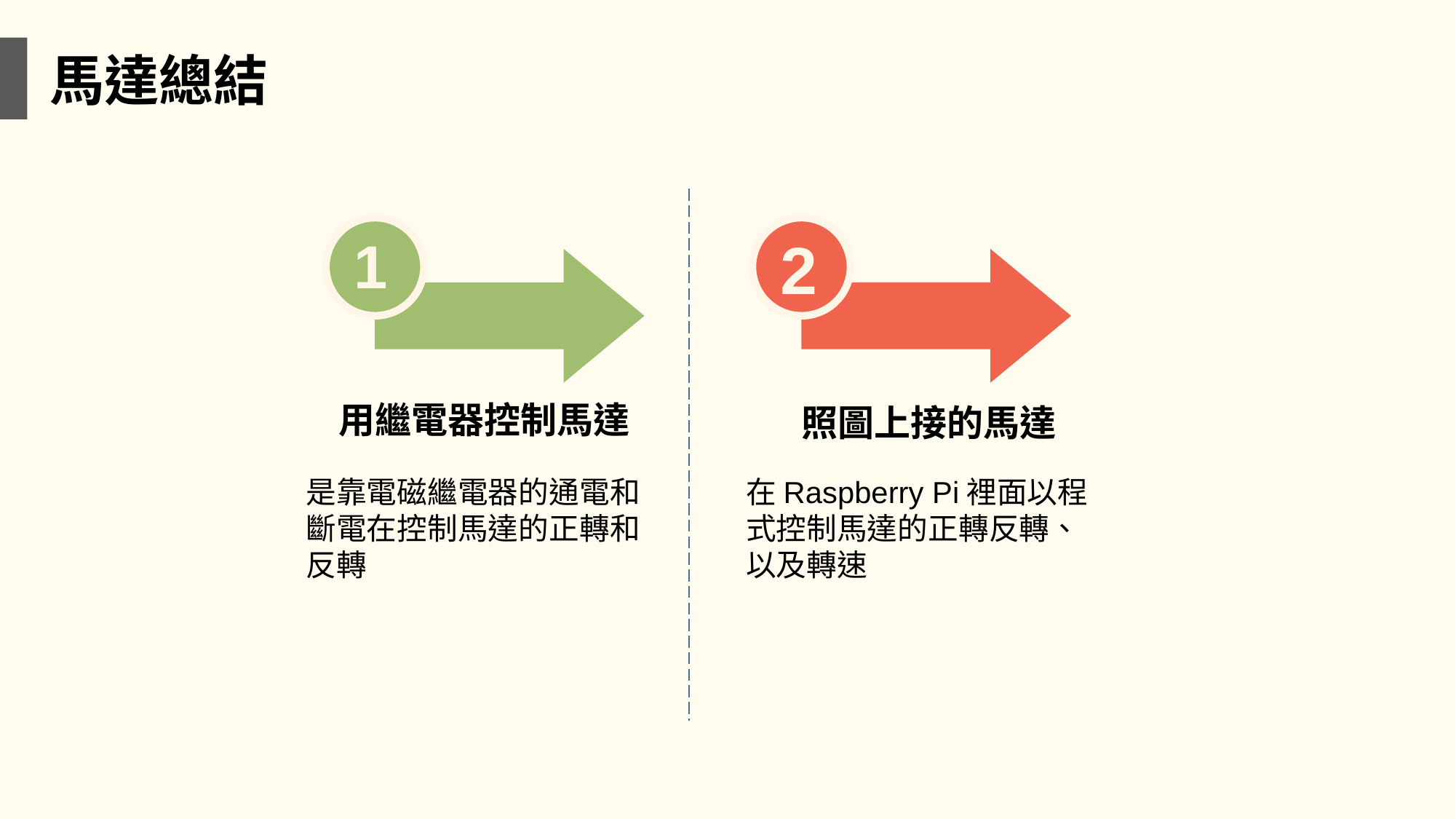

馬達總結

1

2
     用繼電器控制馬達
是靠電磁繼電器的通電和斷電在控制馬達的正轉和反轉
     照圖上接的馬達
在Raspberry Pi裡面以程式控制馬達的正轉反轉、以及轉速